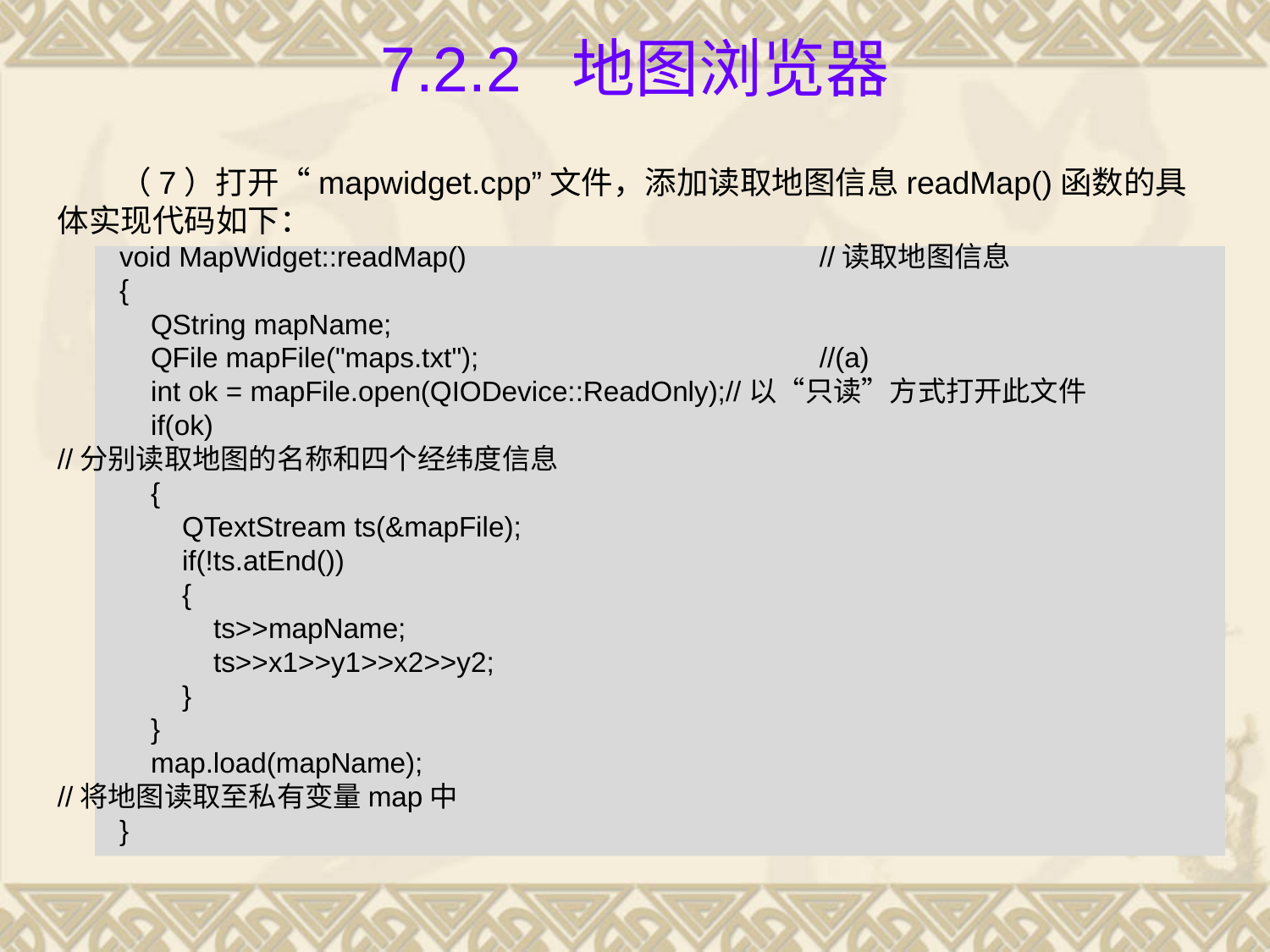

# 7.2.2  地图浏览器
（7）打开“mapwidget.cpp”文件，添加读取地图信息readMap()函数的具体实现代码如下：
void MapWidget::readMap()            			//读取地图信息
{
    QString mapName;
    QFile mapFile("maps.txt");			//(a)
    int ok = mapFile.open(QIODevice::ReadOnly);//以“只读”方式打开此文件
    if(ok)								//分别读取地图的名称和四个经纬度信息
    {
        QTextStream ts(&mapFile);
        if(!ts.atEnd())
        {
            ts>>mapName;
            ts>>x1>>y1>>x2>>y2;
        }
    }
    map.load(mapName);							//将地图读取至私有变量map中
}